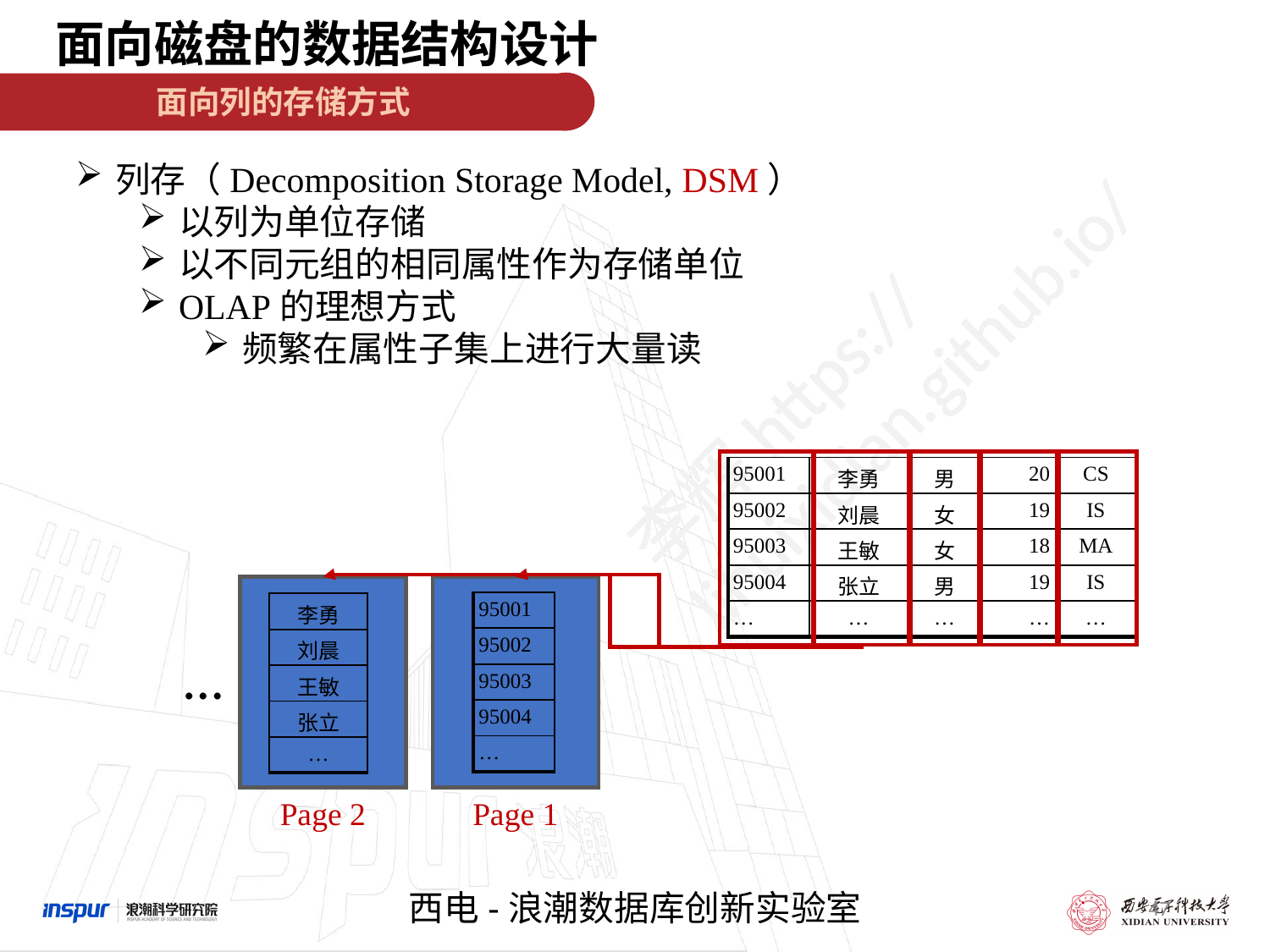

面向磁盘的数据结构设计

面向列的存储方式
列存（Decomposition Storage Model, DSM）
以列为单位存储
以不同元组的相同属性作为存储单位
OLAP的理想方式
频繁在属性子集上进行大量读

| 95001 | 李勇 | 男 | 20 | CS |
| --- | --- | --- | --- | --- |
| 95002 | 刘晨 | 女 | 19 | IS |
| 95003 | 王敏 | 女 | 18 | MA |
| 95004 | 张立 | 男 | 19 | IS |
| … | … | … | … | … |

…
Page 2
Page 1
| 95001 |
| --- |
| 95002 |
| 95003 |
| 95004 |
| … |
| 李勇 |
| --- |
| 刘晨 |
| 王敏 |
| 张立 |
| … |
47